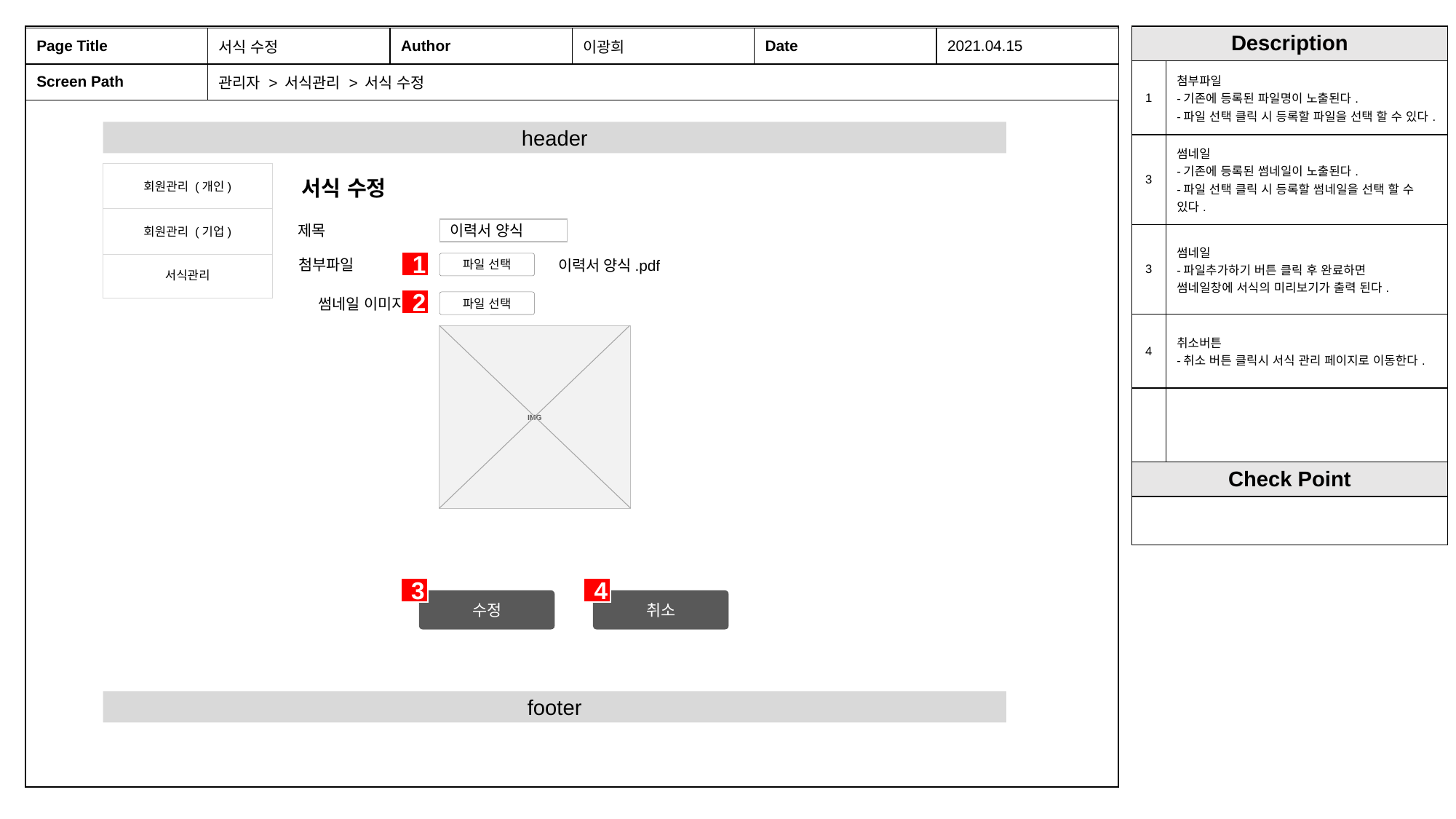

| Description |  |
| --- | --- |
| 1 | 첨부파일 -기존에 등록된 파일명이 노출된다. -파일 선택 클릭 시 등록할 파일을 선택 할 수 있다. |
| 3 | 썸네일 -기존에 등록된 썸네일이 노출된다. -파일 선택 클릭 시 등록할 썸네일을 선택 할 수 있다. |
| 3 | 썸네일 -파일추가하기 버튼 클릭 후 완료하면 썸네일창에 서식의 미리보기가 출력 된다. |
| 4 | 취소버튼 -취소 버튼 클릭시 서식 관리 페이지로 이동한다. |
|  |  |
| Check Point |  |
|  |  |
| Page Title | 서식 수정 | Author | 이광희 | Date | 2021.04.15 |
| --- | --- | --- | --- | --- | --- |
| Screen Path | 관리자 > 서식관리 > 서식 수정 |  |  |  |  |
header
회원관리 (개인)
회원관리 (기업)
서식관리
서식 수정
제목
이력서 양식
첨부파일
1
파일 선택
이력서 양식.pdf
썸네일 이미지
2
파일 선택
IMG
3
4
수정

취소

footer